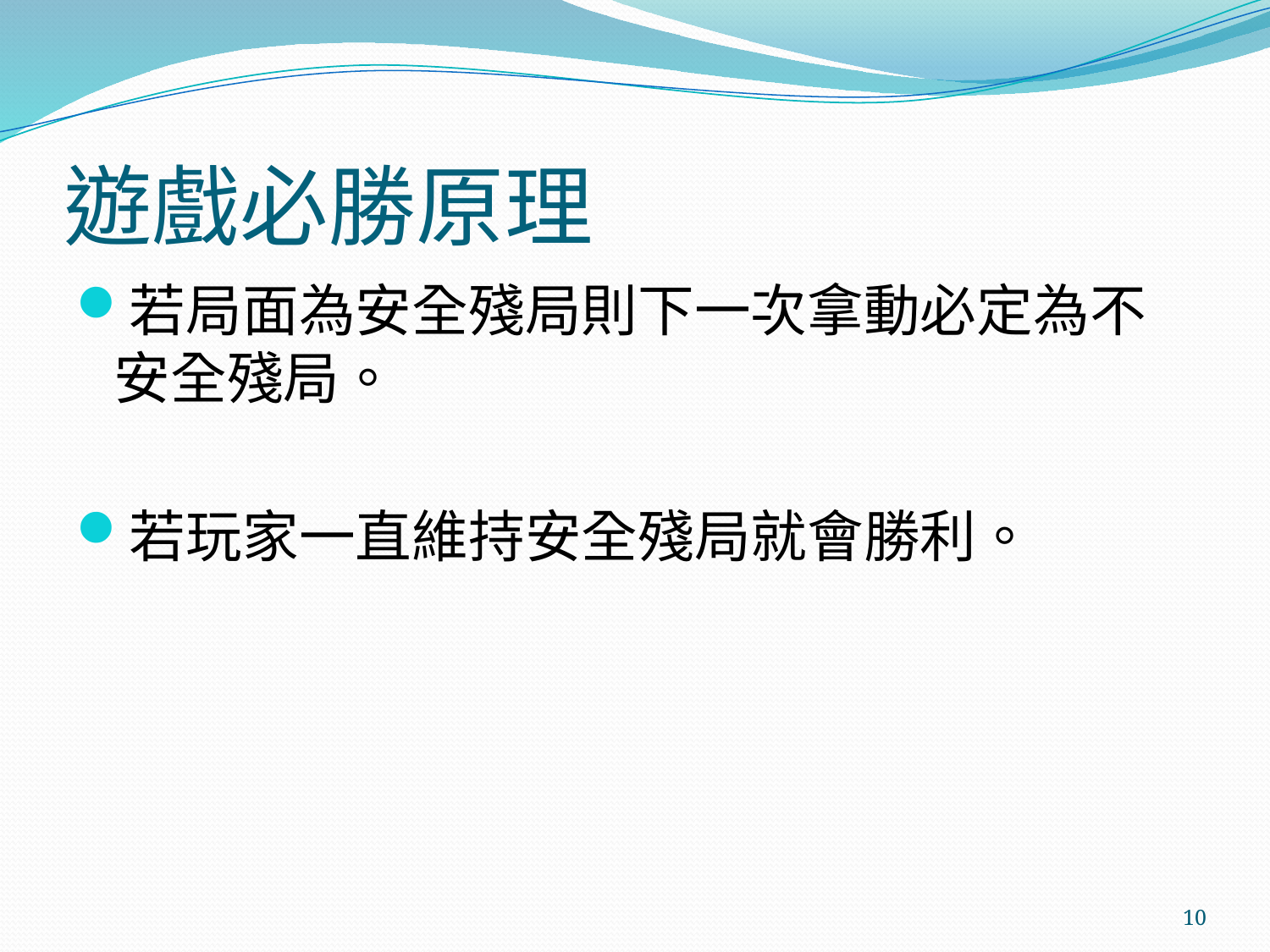

# 遊戲必勝原理
若局面為安全殘局則下一次拿動必定為不安全殘局。

若玩家一直維持安全殘局就會勝利。

10